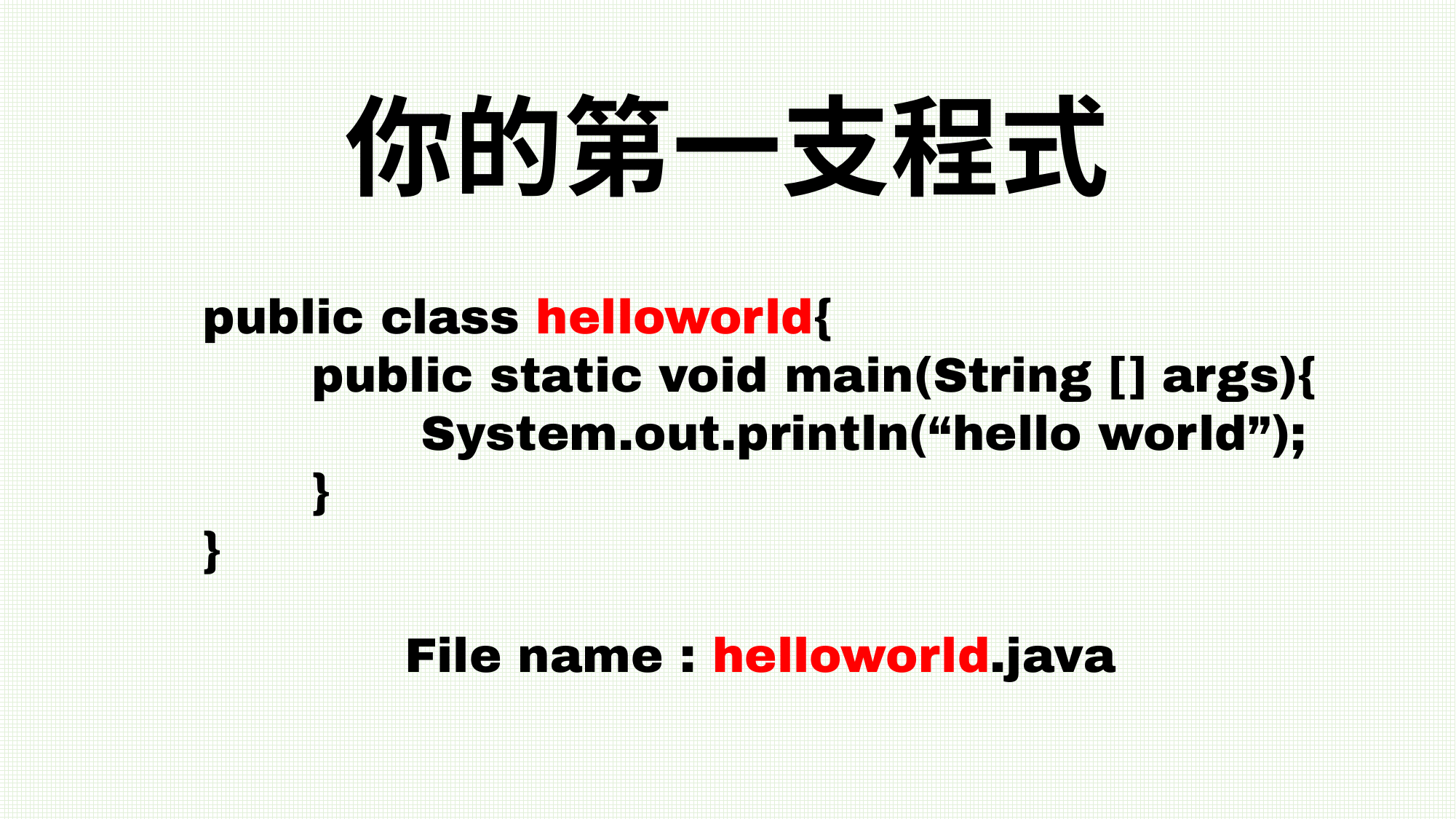

你的第一支程式
public class helloworld{
	public static void main(String [] args){
		System.out.println(“hello world”);
	}
}
File name : helloworld.java